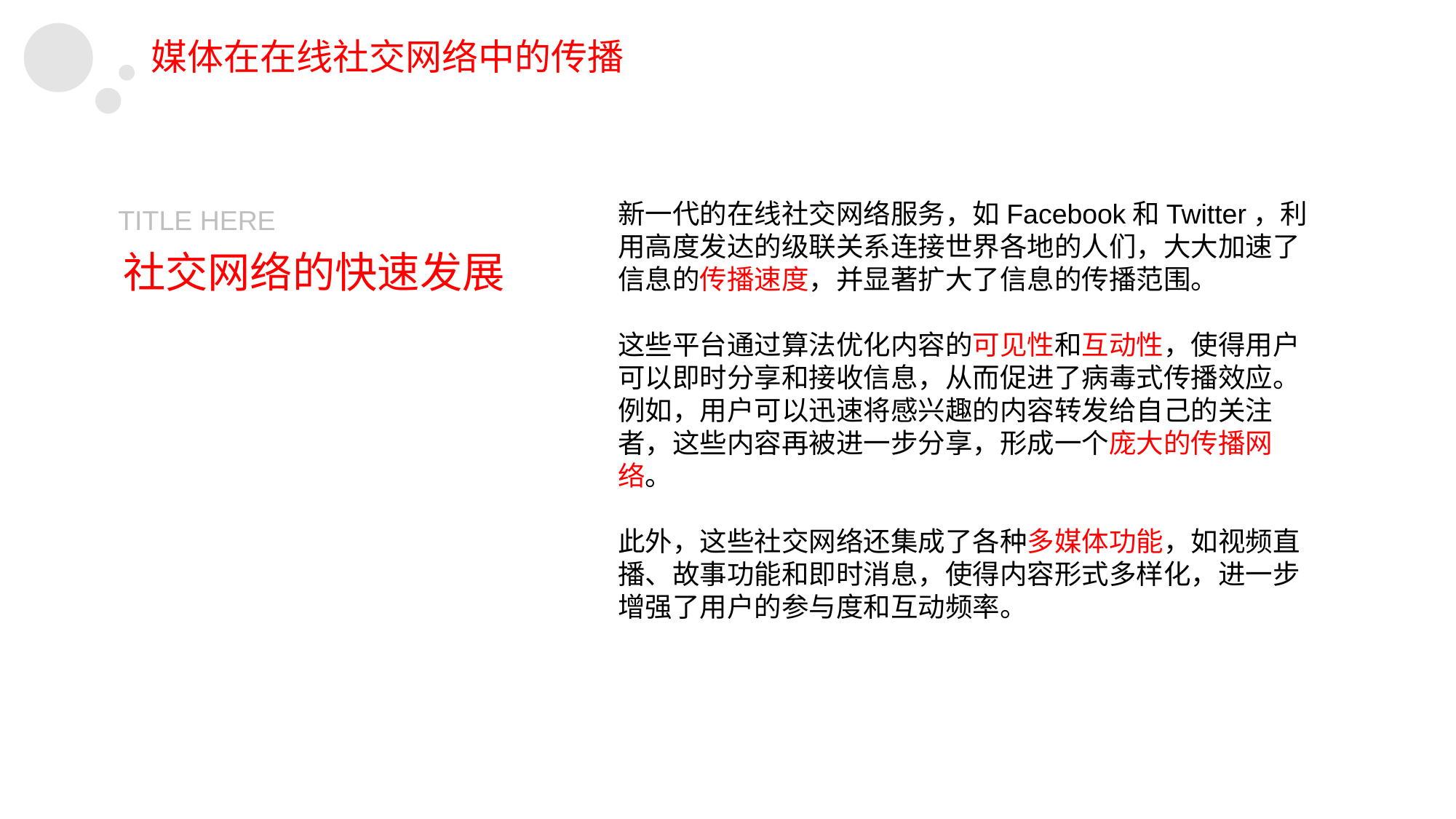

媒体在在线社交网络中的传播
TITLE HERE
新一代的在线社交网络服务，如Facebook和Twitter，利用高度发达的级联关系连接世界各地的人们，大大加速了信息的传播速度，并显著扩大了信息的传播范围。

这些平台通过算法优化内容的可见性和互动性，使得用户可以即时分享和接收信息，从而促进了病毒式传播效应。例如，用户可以迅速将感兴趣的内容转发给自己的关注者，这些内容再被进一步分享，形成一个庞大的传播网络。

此外，这些社交网络还集成了各种多媒体功能，如视频直播、故事功能和即时消息，使得内容形式多样化，进一步增强了用户的参与度和互动频率。
社交网络的快速发展